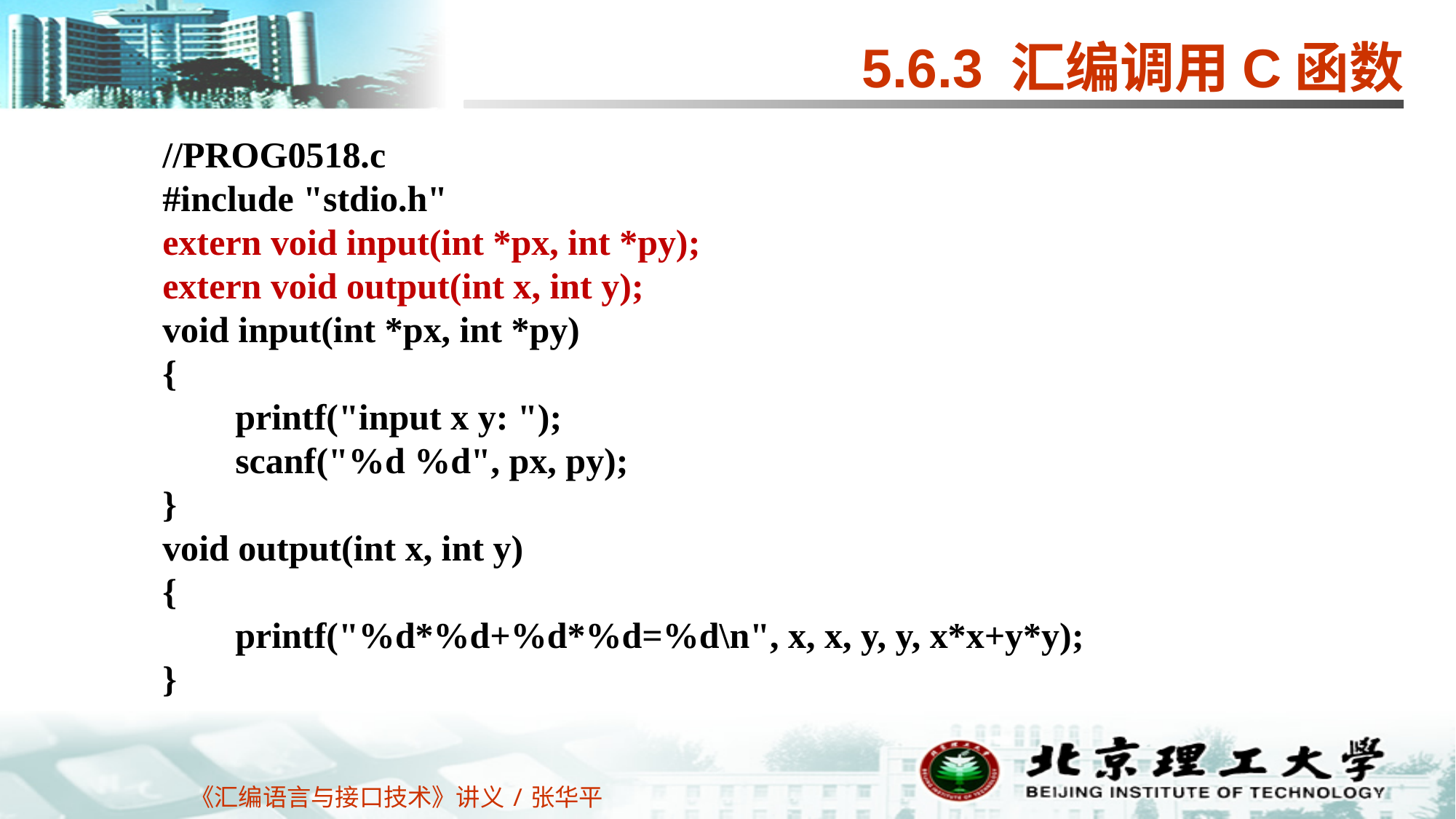

5.6.3 汇编调用C函数
//PROG0518.c
#include "stdio.h"
extern void input(int *px, int *py);
extern void output(int x, int y);
void input(int *px, int *py)
{
        printf("input x y: ");
        scanf("%d %d", px, py);
}
void output(int x, int y)
{
        printf("%d*%d+%d*%d=%d\n", x, x, y, y, x*x+y*y);
}